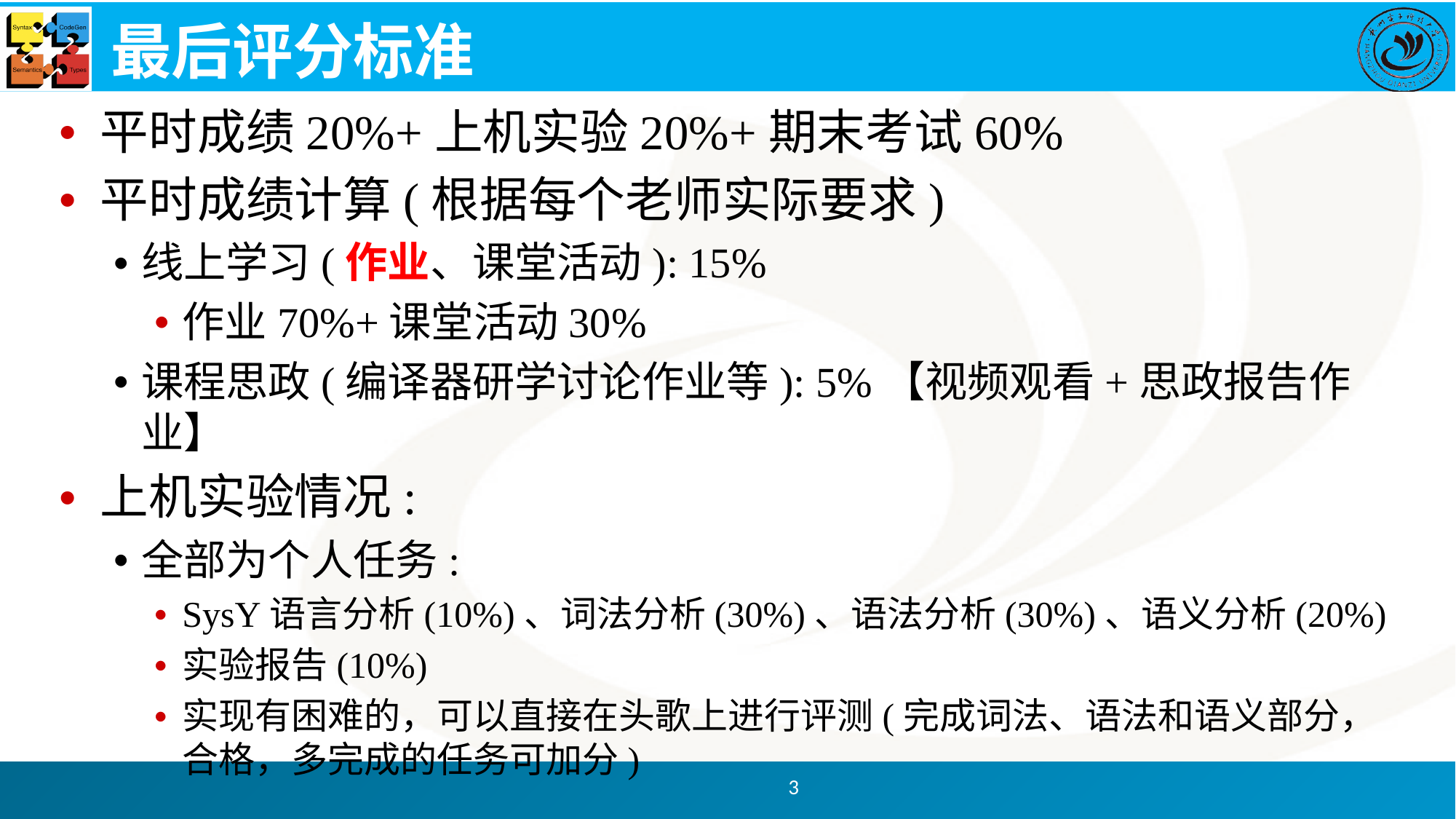

# 最后评分标准
平时成绩20%+上机实验20%+期末考试60%
平时成绩计算(根据每个老师实际要求)
线上学习(作业、课堂活动): 15%
作业70%+课堂活动30%
课程思政(编译器研学讨论作业等): 5%【视频观看+思政报告作业】
上机实验情况:
全部为个人任务:
SysY语言分析(10%)、词法分析(30%)、语法分析(30%)、语义分析(20%)
实验报告(10%)
实现有困难的，可以直接在头歌上进行评测(完成词法、语法和语义部分，合格，多完成的任务可加分)
3